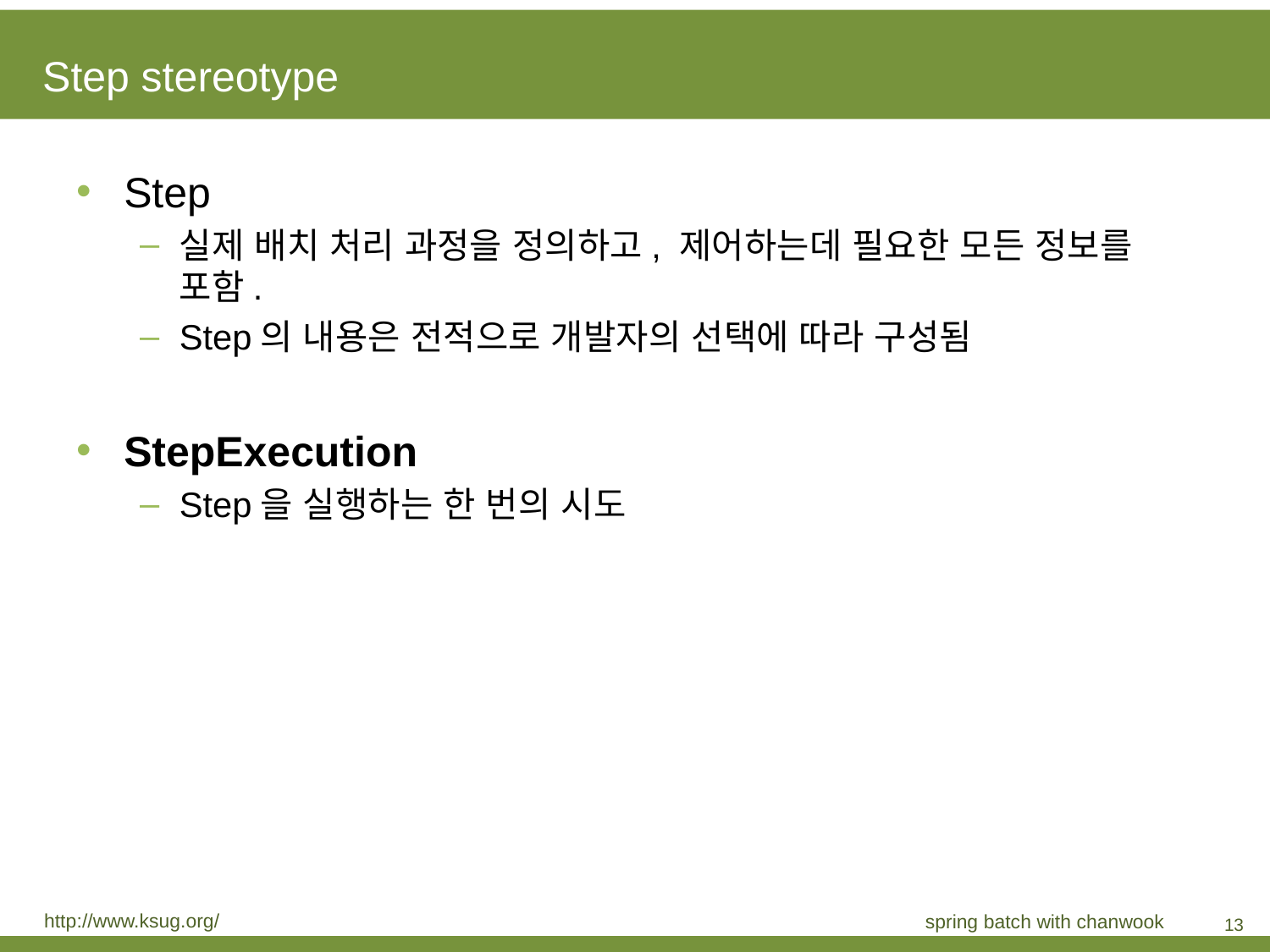

# Step stereotype
Step
실제 배치 처리 과정을 정의하고, 제어하는데 필요한 모든 정보를 포함.
Step의 내용은 전적으로 개발자의 선택에 따라 구성됨

StepExecution
Step을 실행하는 한 번의 시도

http://www.ksug.org/
spring batch with chanwook
13